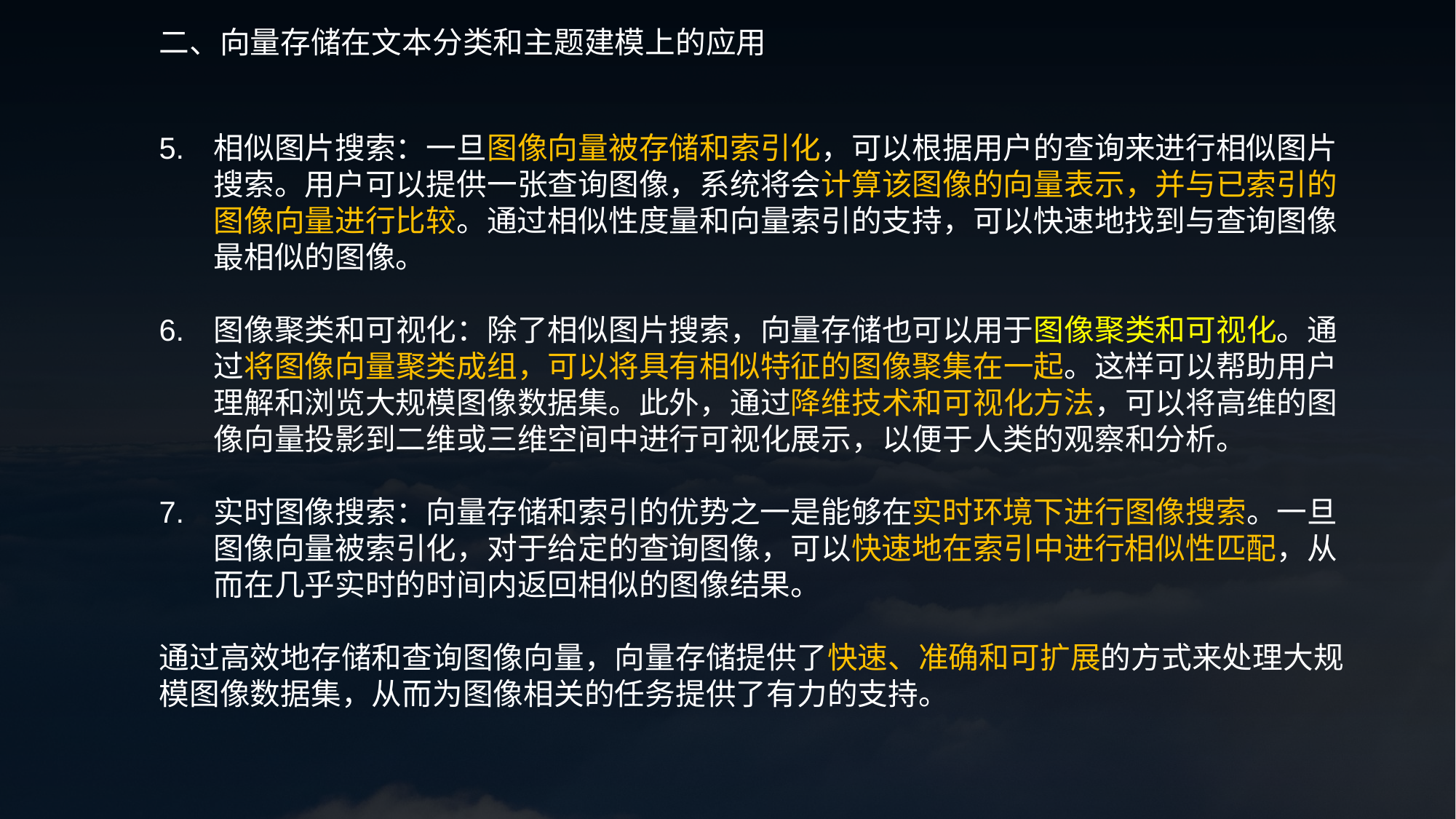

二、向量存储在文本分类和主题建模上的应用

相似图片搜索：一旦图像向量被存储和索引化，可以根据用户的查询来进行相似图片搜索。用户可以提供一张查询图像，系统将会计算该图像的向量表示，并与已索引的图像向量进行比较。通过相似性度量和向量索引的支持，可以快速地找到与查询图像最相似的图像。

图像聚类和可视化：除了相似图片搜索，向量存储也可以用于图像聚类和可视化。通过将图像向量聚类成组，可以将具有相似特征的图像聚集在一起。这样可以帮助用户理解和浏览大规模图像数据集。此外，通过降维技术和可视化方法，可以将高维的图像向量投影到二维或三维空间中进行可视化展示，以便于人类的观察和分析。

实时图像搜索：向量存储和索引的优势之一是能够在实时环境下进行图像搜索。一旦图像向量被索引化，对于给定的查询图像，可以快速地在索引中进行相似性匹配，从而在几乎实时的时间内返回相似的图像结果。

通过高效地存储和查询图像向量，向量存储提供了快速、准确和可扩展的方式来处理大规模图像数据集，从而为图像相关的任务提供了有力的支持。